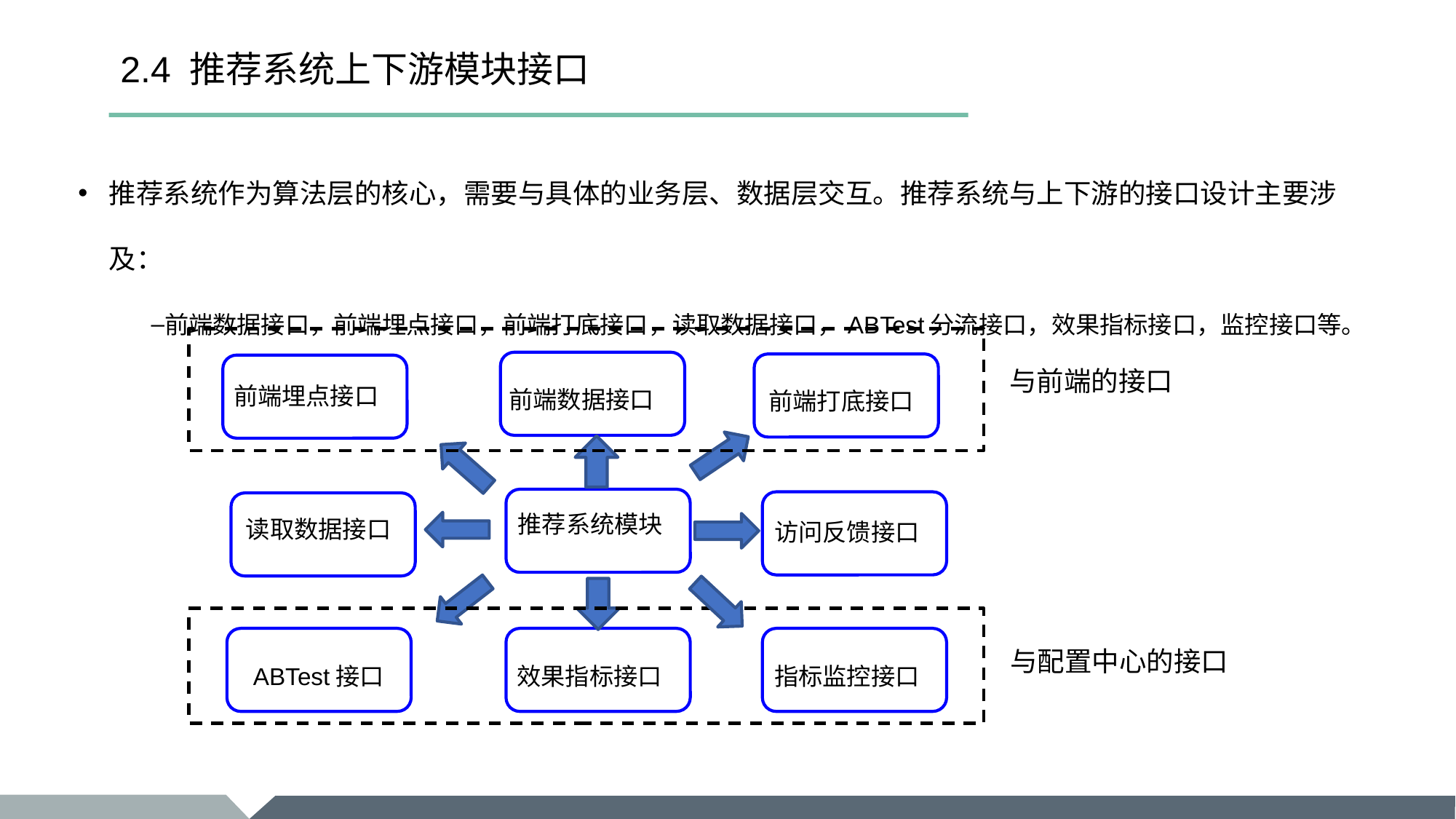

# 2.4 推荐系统上下游模块接口
推荐系统作为算法层的核心，需要与具体的业务层、数据层交互。推荐系统与上下游的接口设计主要涉及：
前端数据接口，前端埋点接口，前端打底接口，读取数据接口，ABTest分流接口，效果指标接口，监控接口等。

与前端的接口
前端埋点接口
前端数据接口
前端打底接口

推荐系统模块
读取数据接口
访问反馈接口

与配置中心的接口
ABTest接口
效果指标接口
指标监控接口